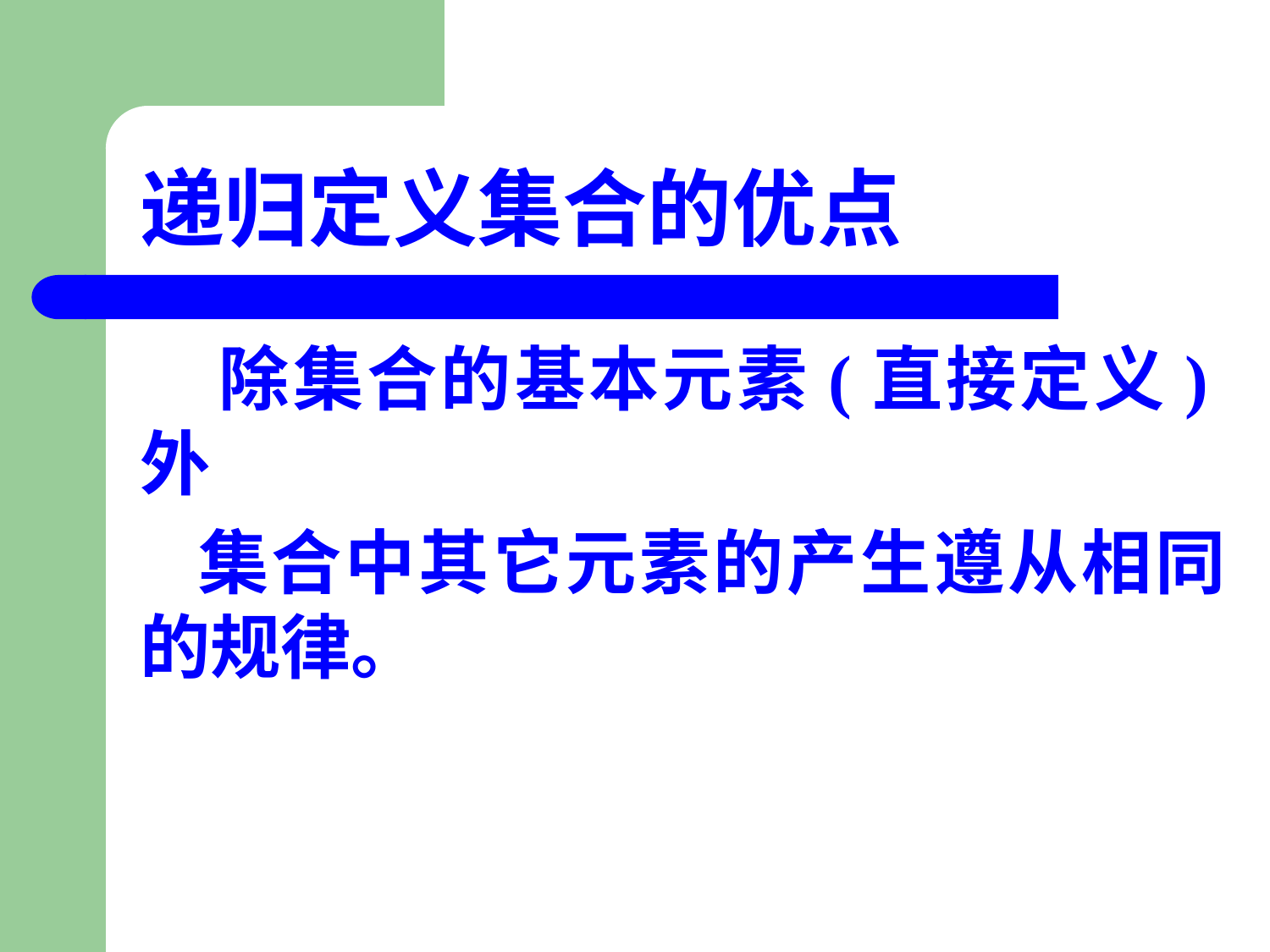

# 递归定义集合的优点
   除集合的基本元素(直接定义)外
  集合中其它元素的产生遵从相同的规律。